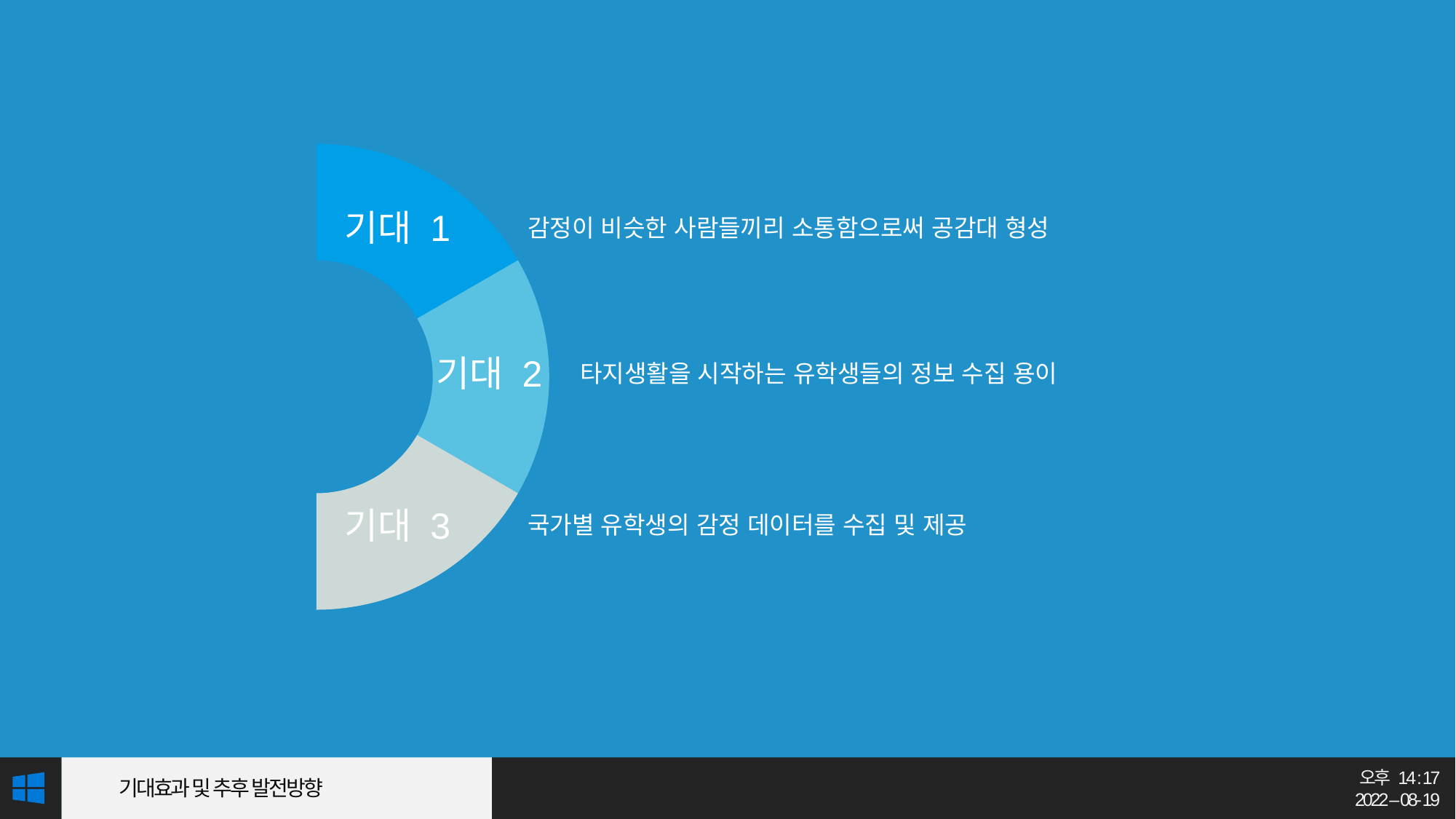

### Chart

| Category | 판매 |
|---|---|
| 1분기 | 1.0 |
| 2분기 | 1.0 |
| 3분기 | 1.0 |
| 4분기 | 3.0 |
기대 1
감정이 비슷한 사람들끼리 소통함으로써 공감대 형성
기대 2
타지생활을 시작하는 유학생들의 정보 수집 용이
기대 3
국가별 유학생의 감정 데이터를 수집 및 제공

오후 14 : 17
2022 – 08- 19
기대효과 및 추후 발전방향